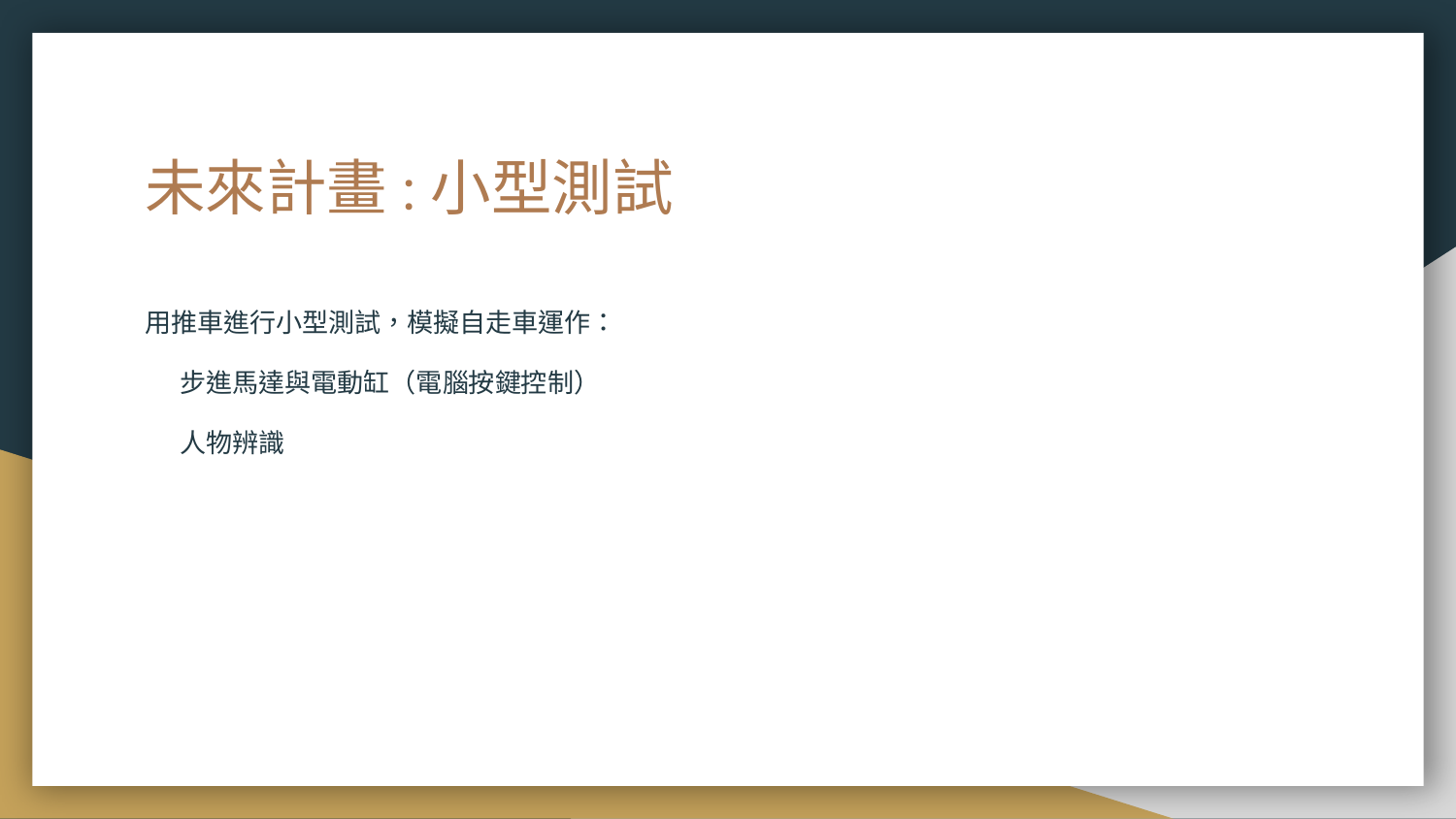

# 未來計畫:小型測試
用推車進行小型測試，模擬自走車運作：
     步進馬達與電動缸（電腦按鍵控制）
     人物辨識